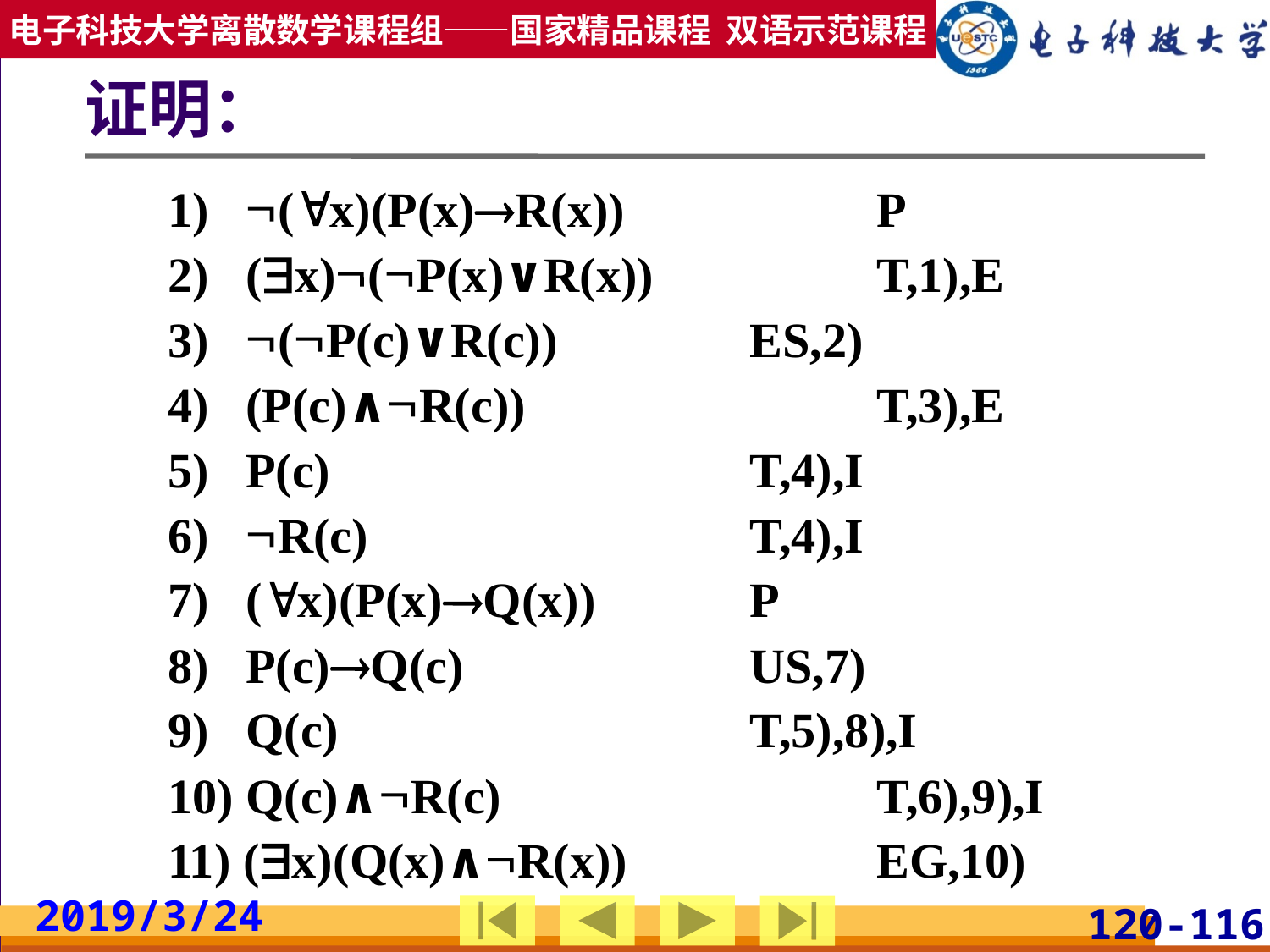

# 证明：
1)   ¬(∀x)(P(x)→R(x))		P
2)   (∃x)¬(¬P(x)∨R(x))		T,1),E
3)   ¬(¬P(c)∨R(c))		ES,2)
4)   (P(c)∧¬R(c))			T,3),E
5)   P(c)				T,4),I
6)   ¬R(c)				T,4),I
7)   (∀x)(P(x)→Q(x))		P
8)   P(c)→Q(c)			US,7)
9)   Q(c)				T,5),8),I
10) Q(c)∧¬R(c)			T,6),9),I
11) (∃x)(Q(x)∧¬R(x))		EG,10)
2019/3/24